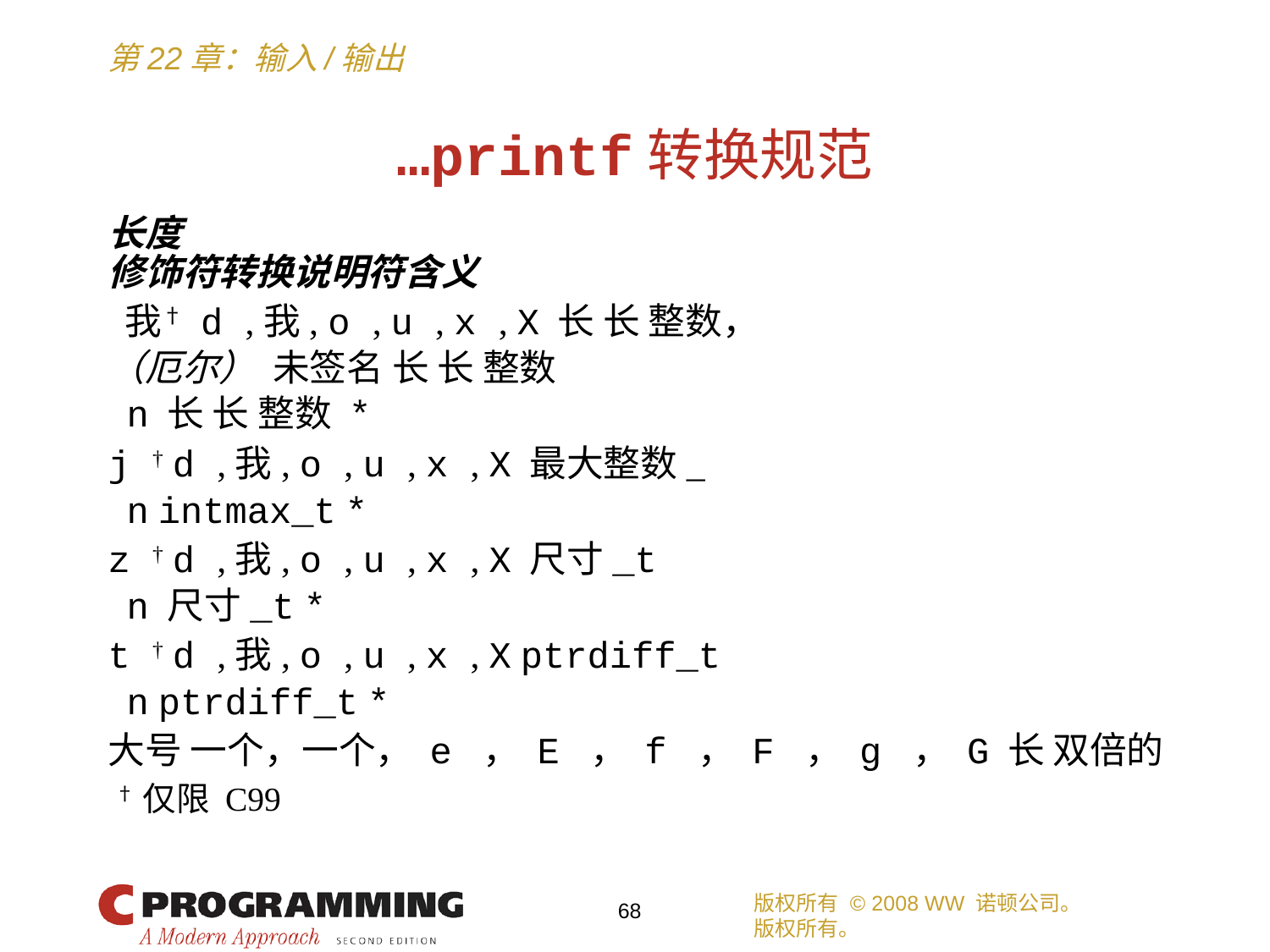

# …printf转换规范
长度
修饰符转换说明符含义
 我† d ,我, o , u , x , X 长 长 整数，
（厄尔）  未签名 长 长 整数
  n 长 长 整数 *
j † d ,我, o , u , x , X 最大整数_
  n intmax_t *
z † d ,我, o , u , x , X 尺寸_t
  n 尺寸_t *
t † d ,我, o , u , x , X ptrdiff_t
  n ptrdiff_t *
大号 一个，一个， e ， E ， f ， F ， g ， G 长 双倍的
 †仅限 C99

版权所有 © 2008 WW 诺顿公司。
版权所有。
68